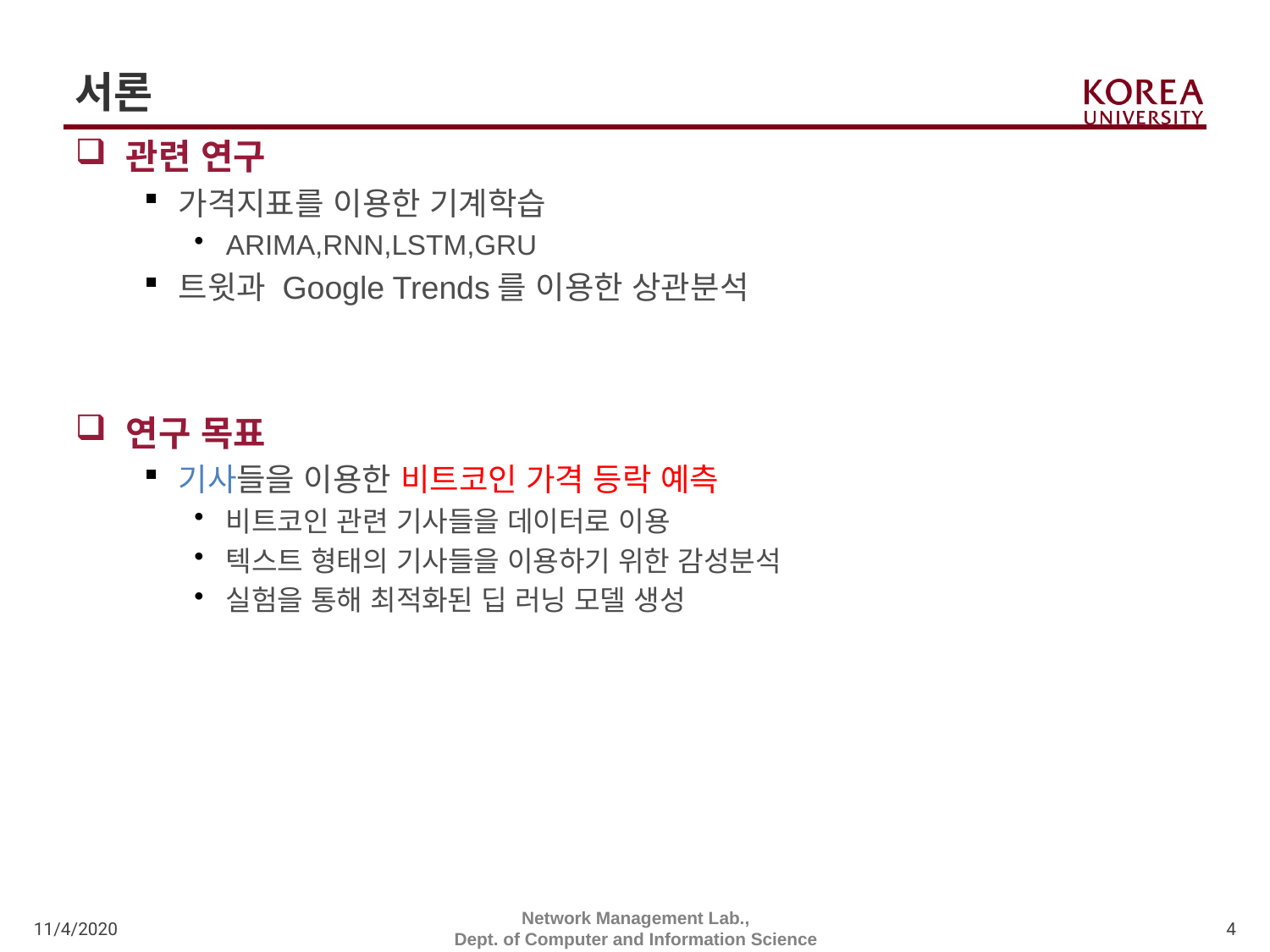

# 서론
관련 연구
가격지표를 이용한 기계학습
ARIMA,RNN,LSTM,GRU
트윗과 Google Trends를 이용한 상관분석

연구 목표
기사들을 이용한 비트코인 가격 등락 예측
비트코인 관련 기사들을 데이터로 이용
텍스트 형태의 기사들을 이용하기 위한 감성분석
실험을 통해 최적화된 딥 러닝 모델 생성

11/4/2020
Network Management Lab.,
Dept. of Computer and Information Science
4